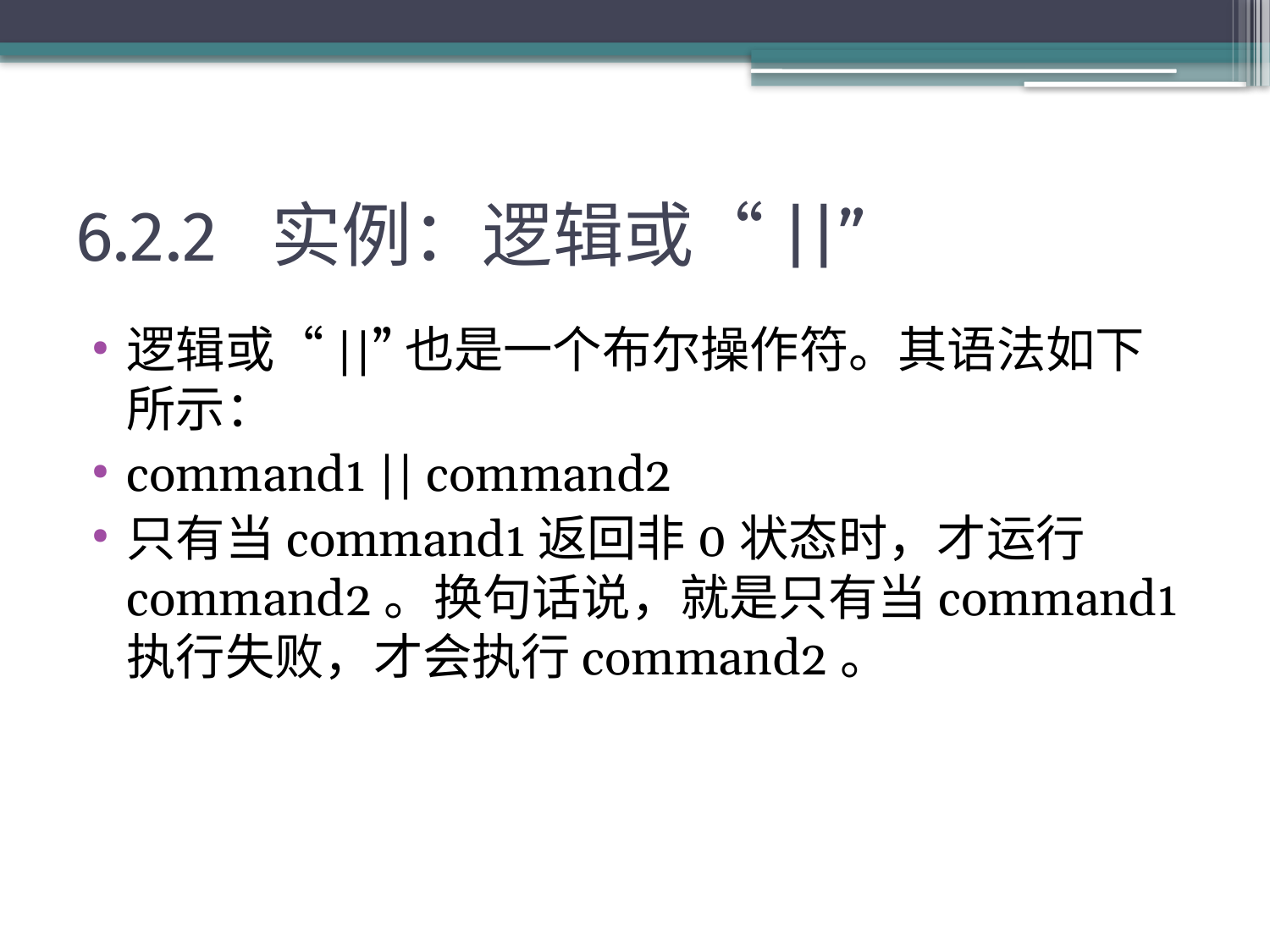

# 6.2.2  实例：逻辑或“||”
逻辑或“||”也是一个布尔操作符。其语法如下所示：
command1 || command2
只有当command1返回非0状态时，才运行command2。换句话说，就是只有当command1执行失败，才会执行command2。